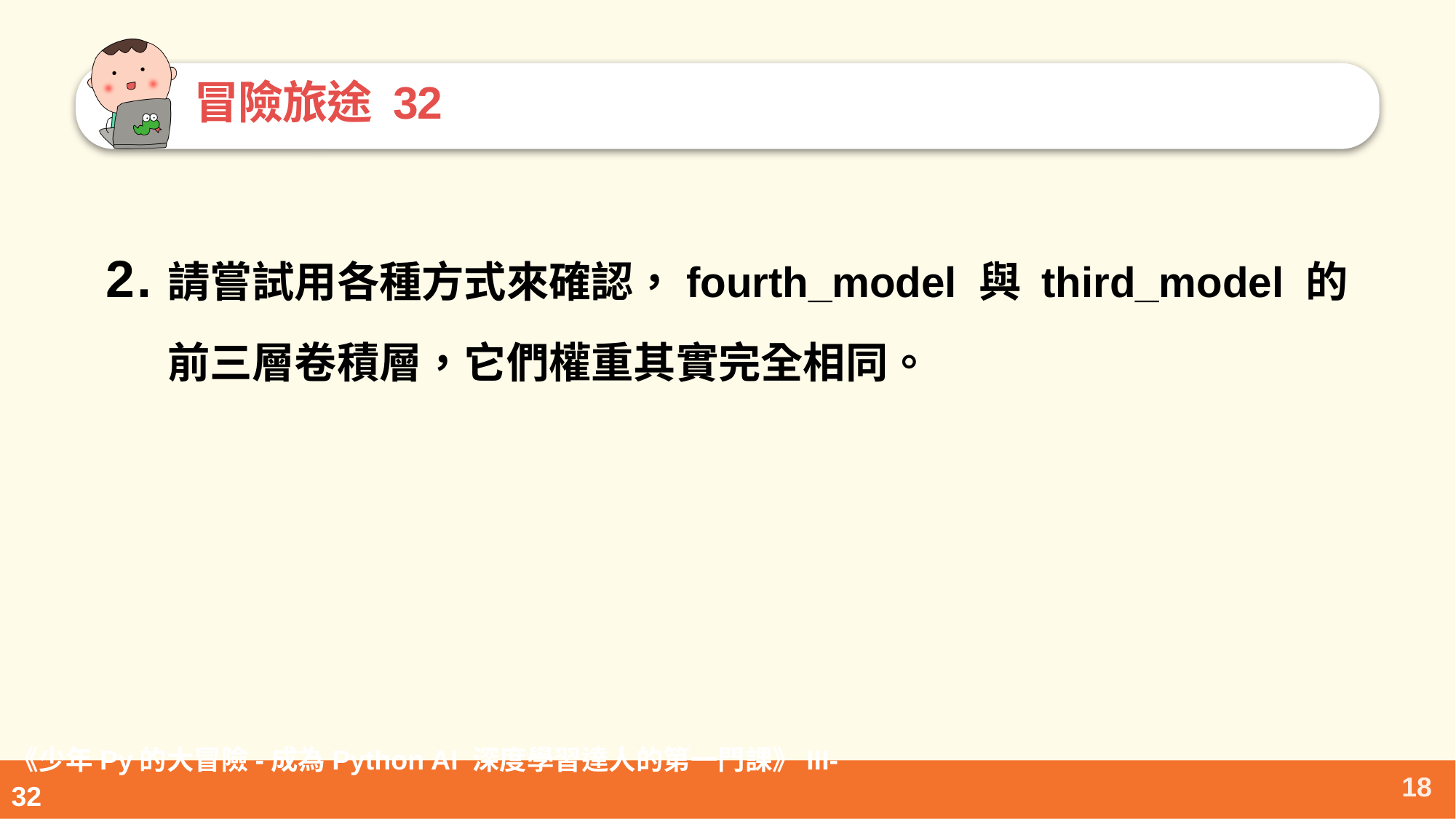

冒險旅途 32
請嘗試用各種方式來確認，fourth_model 與 third_model 的前三層卷積層，它們權重其實完全相同。
18